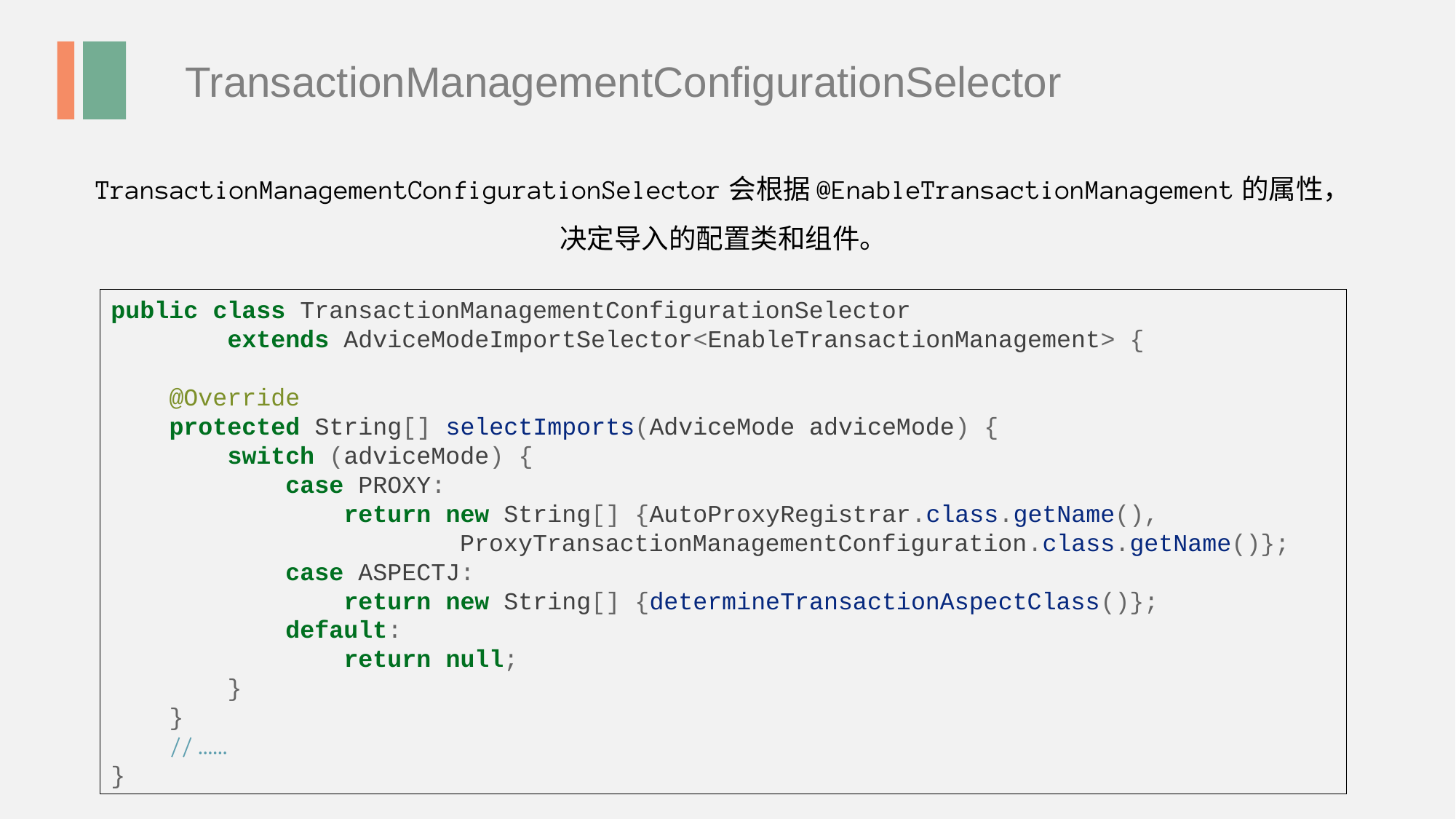

TransactionManagementConfigurationSelector
TransactionManagementConfigurationSelector会根据@EnableTransactionManagement的属性，决定导入的配置类和组件。
public class TransactionManagementConfigurationSelector
        extends AdviceModeImportSelector<EnableTransactionManagement> {
    @Override
    protected String[] selectImports(AdviceMode adviceMode) {
        switch (adviceMode) {
            case PROXY:
                return new String[] {AutoProxyRegistrar.class.getName(),
                        ProxyTransactionManagementConfiguration.class.getName()};
            case ASPECTJ:
                return new String[] {determineTransactionAspectClass()};
            default:
                return null;
        }
    }
    // ......
}